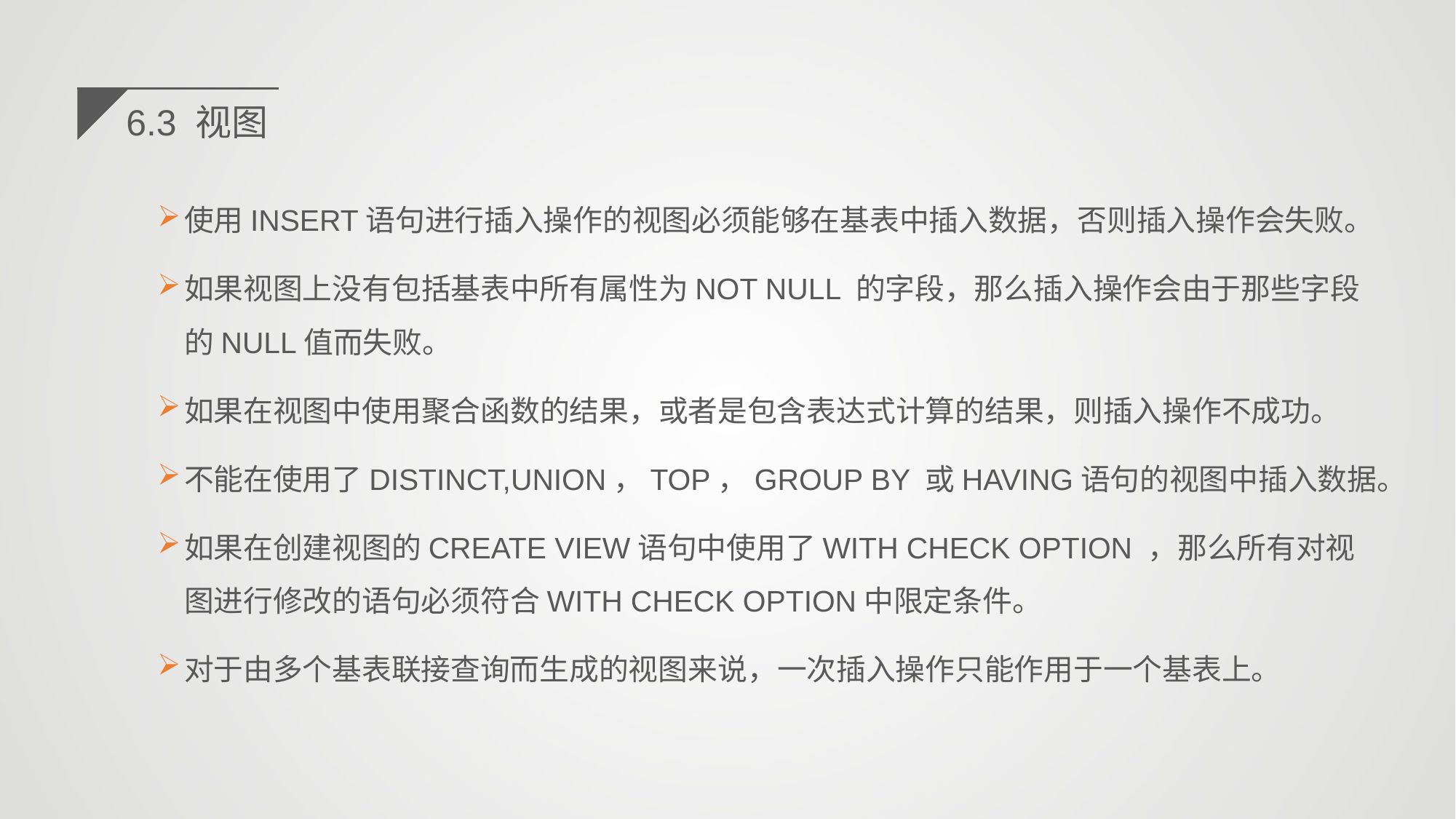

6.3 视图

使用INSERT语句进行插入操作的视图必须能够在基表中插入数据，否则插入操作会失败。
如果视图上没有包括基表中所有属性为NOT NULL 的字段，那么插入操作会由于那些字段的NULL值而失败。
如果在视图中使用聚合函数的结果，或者是包含表达式计算的结果，则插入操作不成功。
不能在使用了DISTINCT,UNION，TOP，GROUP BY 或HAVING语句的视图中插入数据。
如果在创建视图的CREATE VIEW语句中使用了WITH CHECK OPTION ，那么所有对视图进行修改的语句必须符合WITH CHECK OPTION中限定条件。
对于由多个基表联接查询而生成的视图来说，一次插入操作只能作用于一个基表上。